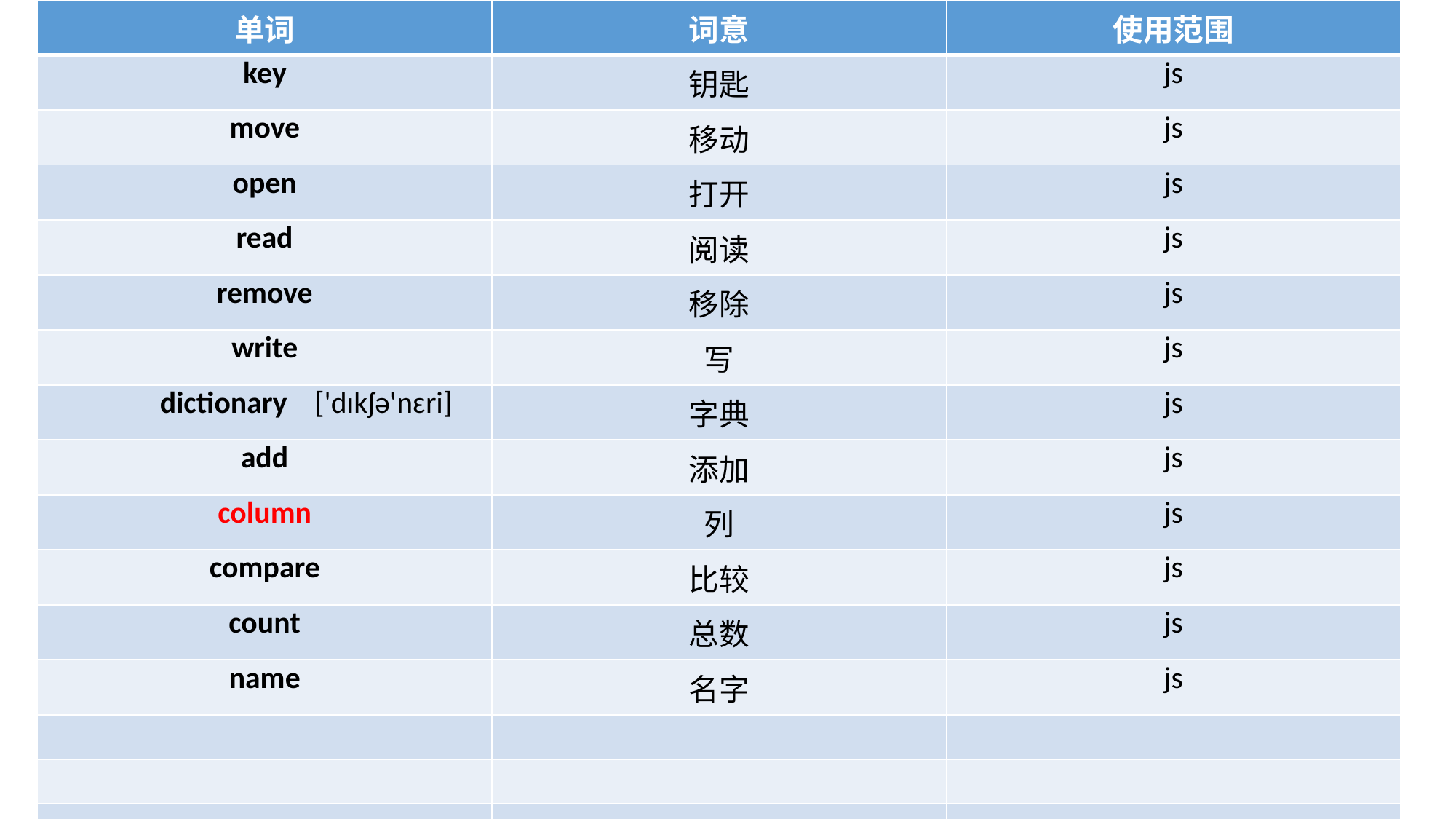

| 单词 | 词意 | 使用范围 |
| --- | --- | --- |
| key | 钥匙 | js |
| move | 移动 | js |
| open | 打开 | js |
| read | 阅读 | js |
| remove | 移除 | js |
| write | 写 | js |
| dictionary ['dɪkʃə'nɛri] | 字典 | js |
| add | 添加 | js |
| column | 列 | js |
| compare | 比较 | js |
| count | 总数 | js |
| name | 名字 | js |
|  |  |  |
|  |  |  |
|  |  |  |
|  |  |  |